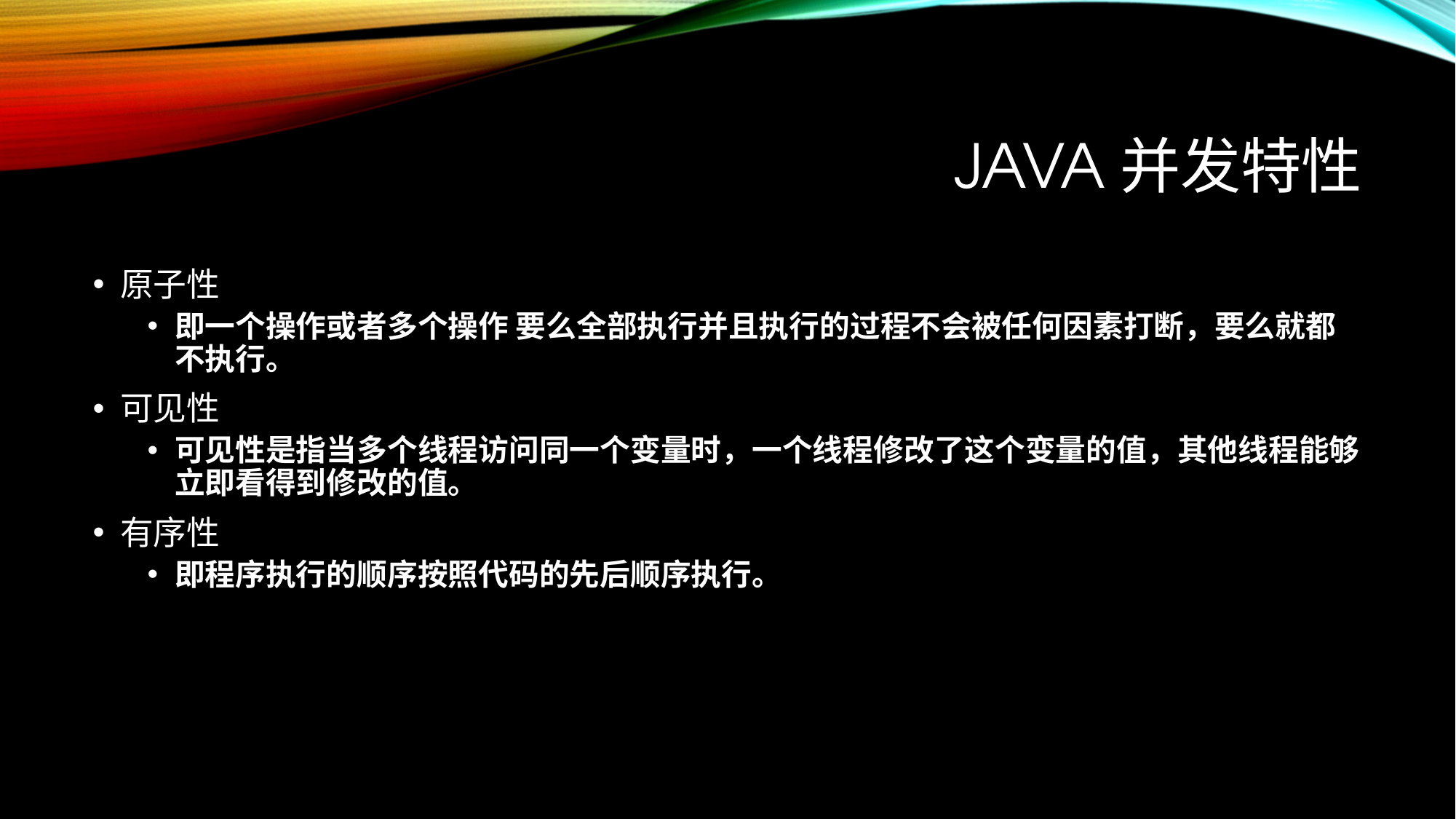

# Java并发特性
原子性
即一个操作或者多个操作 要么全部执行并且执行的过程不会被任何因素打断，要么就都不执行。
可见性
可见性是指当多个线程访问同一个变量时，一个线程修改了这个变量的值，其他线程能够立即看得到修改的值。
有序性
即程序执行的顺序按照代码的先后顺序执行。